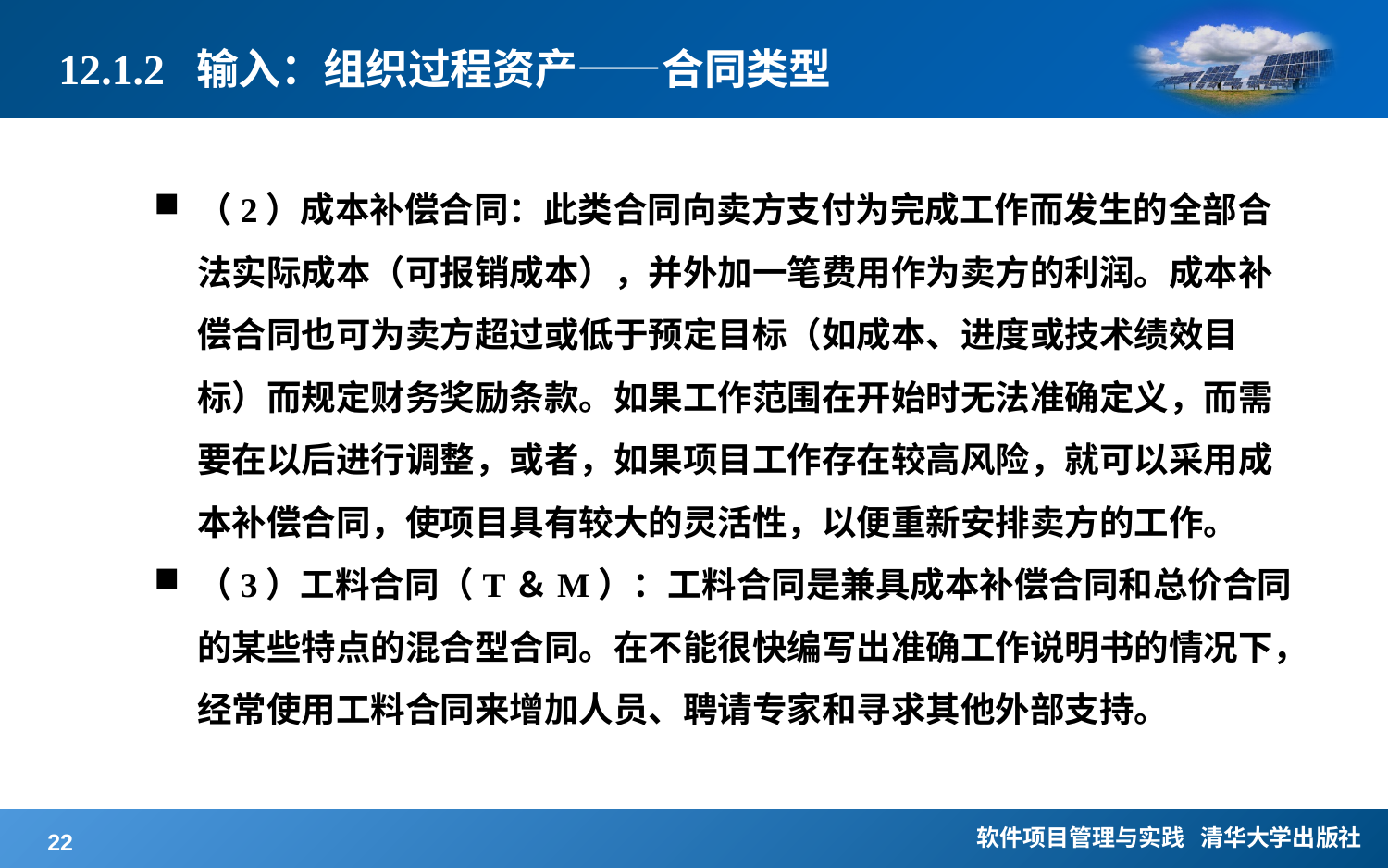

# 12.1.2  输入：组织过程资产——合同类型
（2）成本补偿合同：此类合同向卖方支付为完成工作而发生的全部合法实际成本（可报销成本），并外加一笔费用作为卖方的利润。成本补偿合同也可为卖方超过或低于预定目标（如成本、进度或技术绩效目标）而规定财务奖励条款。如果工作范围在开始时无法准确定义，而需要在以后进行调整，或者，如果项目工作存在较高风险，就可以采用成本补偿合同，使项目具有较大的灵活性，以便重新安排卖方的工作。
（3）工料合同（T＆M）：工料合同是兼具成本补偿合同和总价合同的某些特点的混合型合同。在不能很快编写出准确工作说明书的情况下，经常使用工料合同来增加人员、聘请专家和寻求其他外部支持。